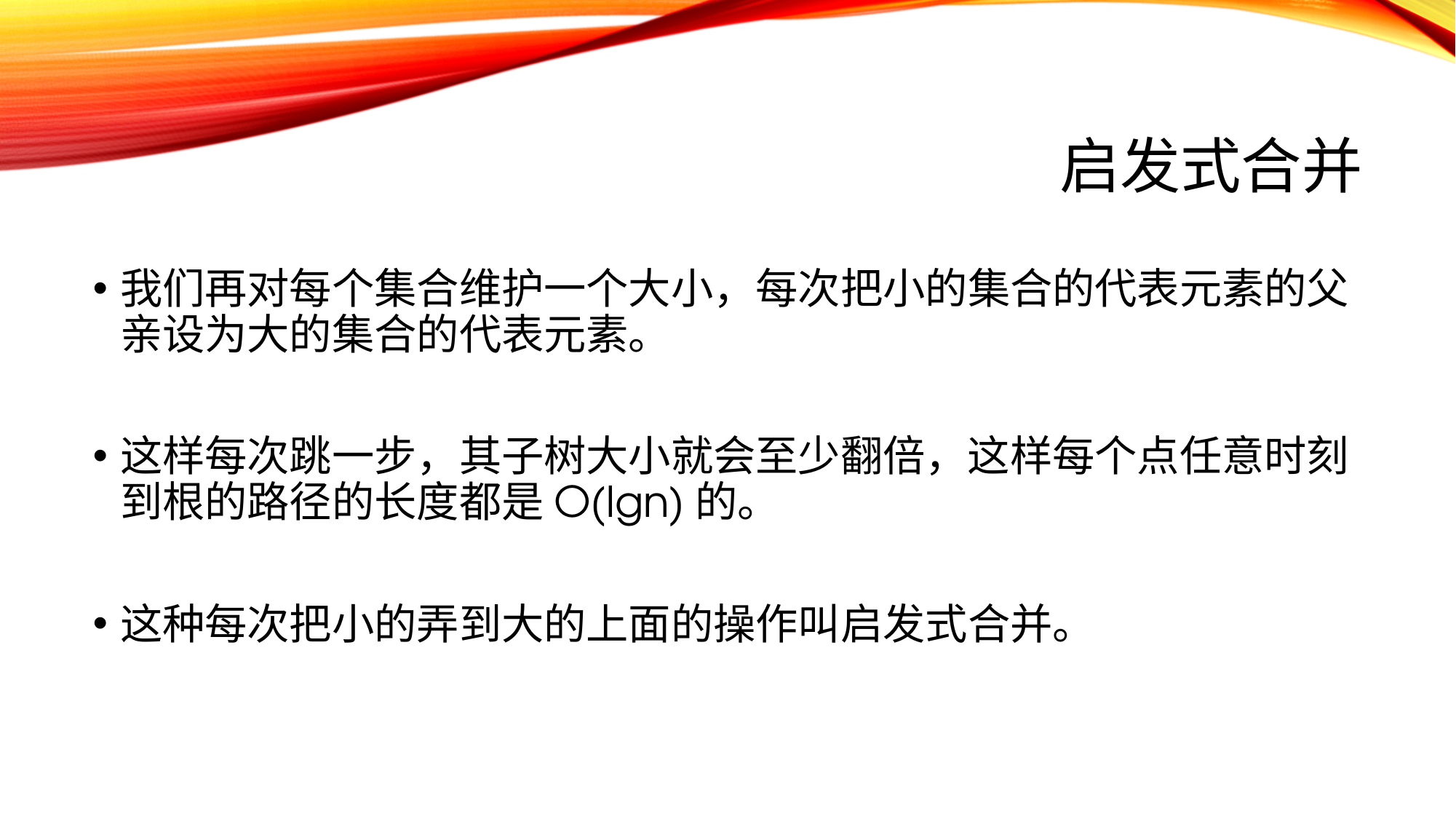

# 启发式合并
我们再对每个集合维护一个大小，每次把小的集合的代表元素的父亲设为大的集合的代表元素。

这样每次跳一步，其子树大小就会至少翻倍，这样每个点任意时刻到根的路径的长度都是O(lgn)的。

这种每次把小的弄到大的上面的操作叫启发式合并。